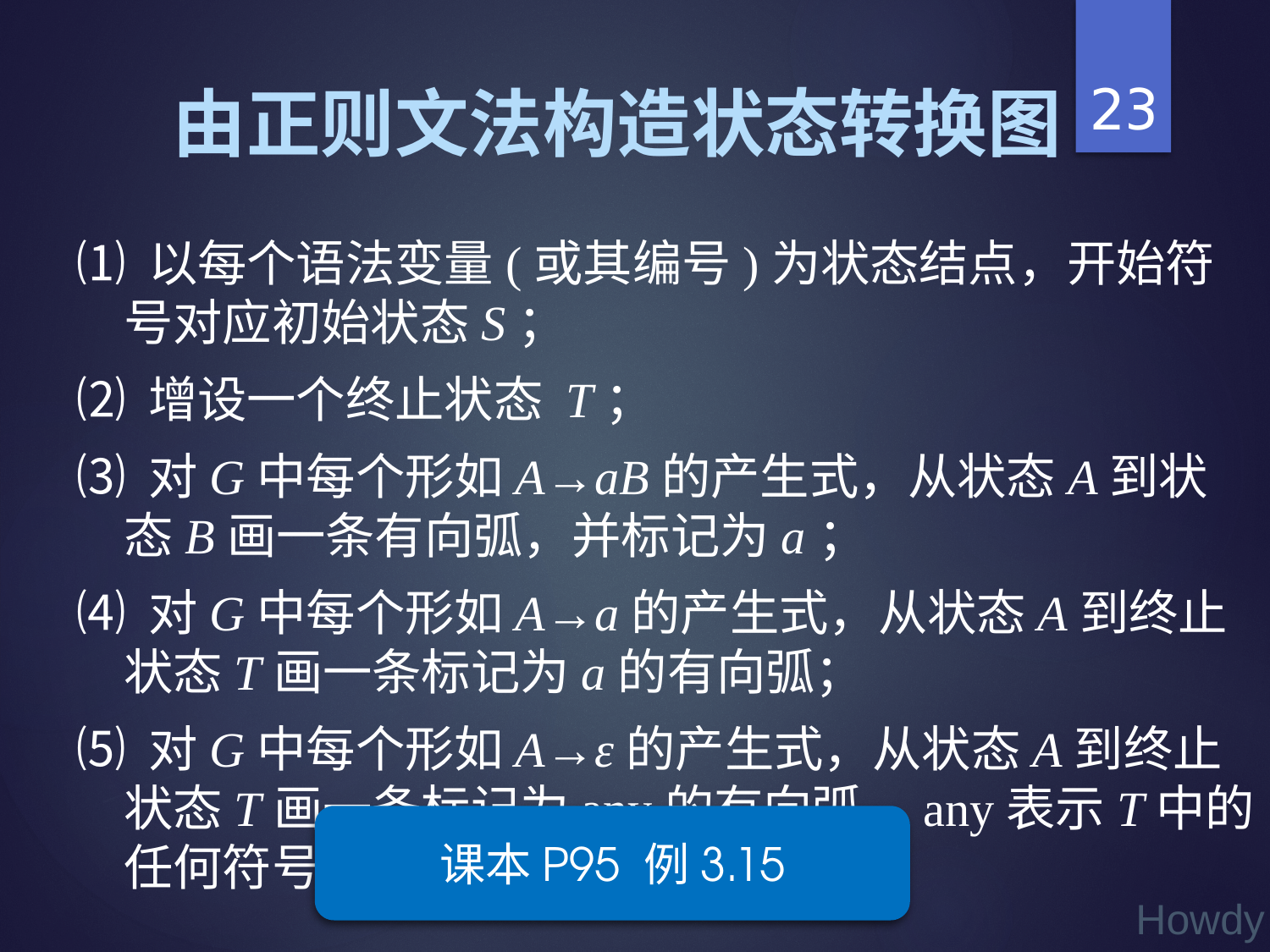

23
由正则文法构造状态转换图
⑴ 以每个语法变量(或其编号)为状态结点，开始符号对应初始状态S；
⑵ 增设一个终止状态 T；
⑶ 对G中每个形如A→aB的产生式，从状态A到状态B画一条有向弧，并标记为a；
⑷ 对G中每个形如A→a的产生式，从状态A到终止状态T画一条标记为a的有向弧；
⑸ 对G中每个形如A→ε的产生式，从状态A到终止状态T画一条标记为any的有向弧，any表示T中的任何符号。
课本P95 例3.15